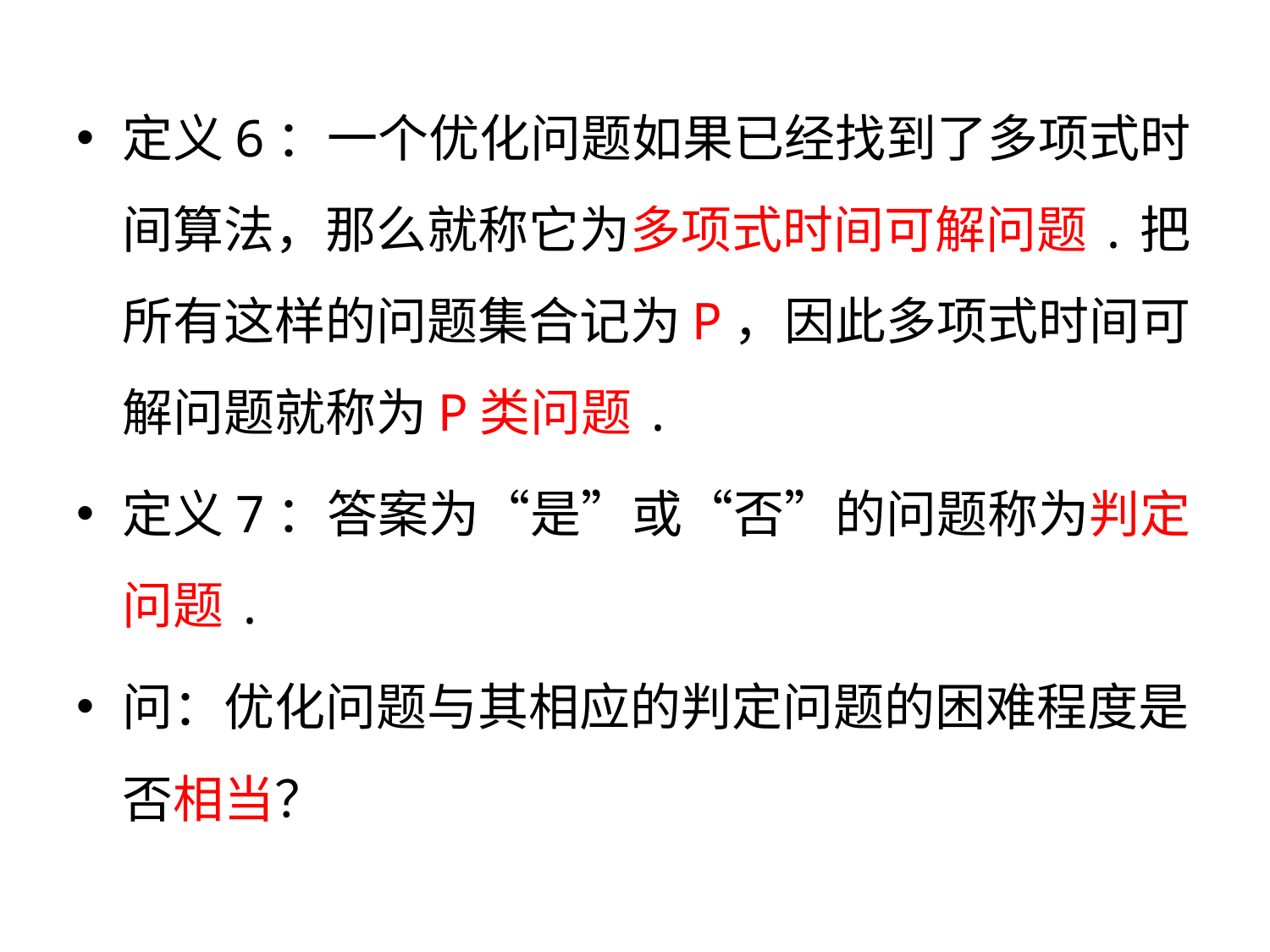

定义6：一个优化问题如果已经找到了多项式时间算法，那么就称它为多项式时间可解问题.把所有这样的问题集合记为P，因此多项式时间可解问题就称为P类问题.
定义7：答案为“是”或“否”的问题称为判定问题.
问：优化问题与其相应的判定问题的困难程度是否相当？